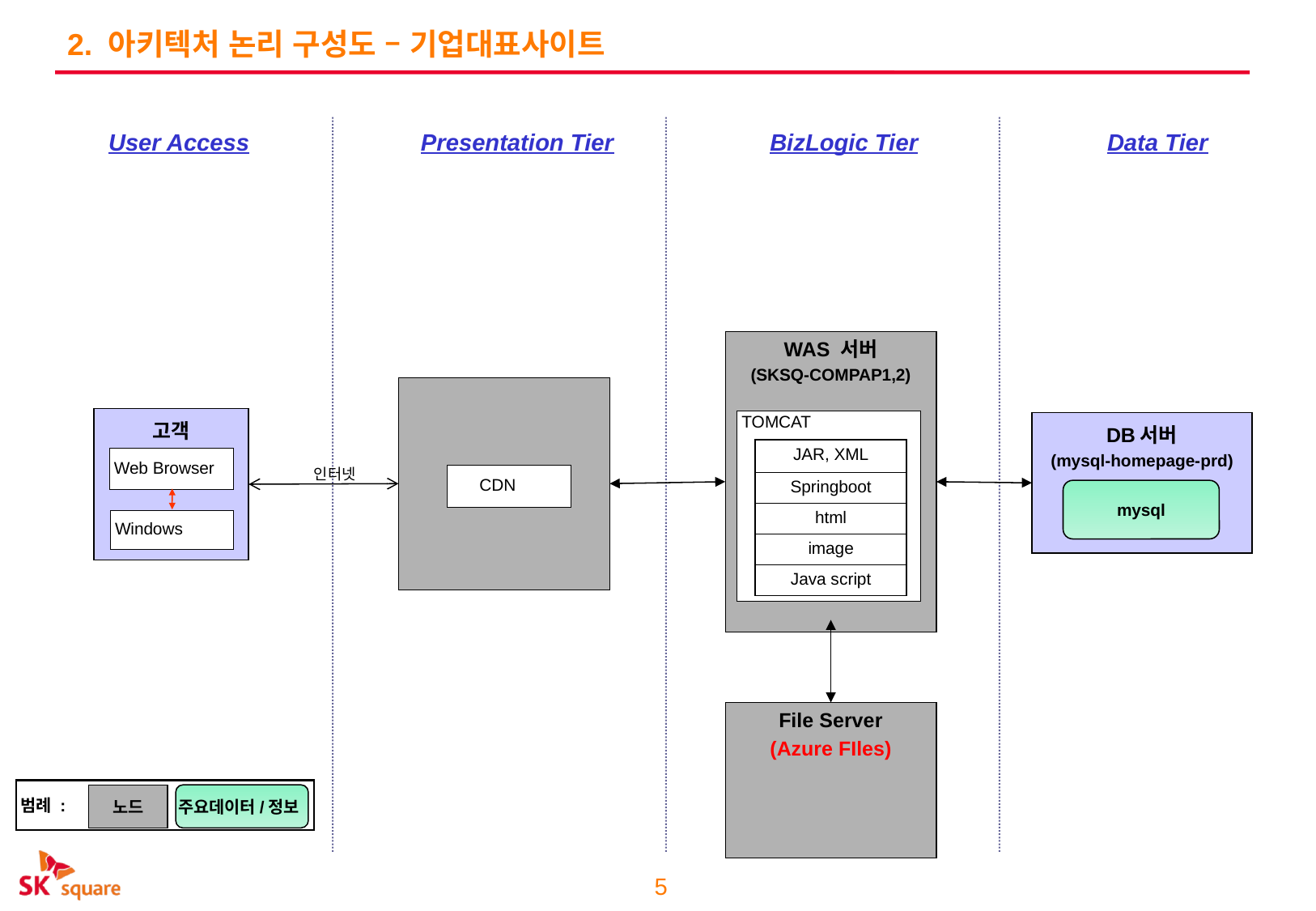

# 2. 아키텍처 논리 구성도 – 기업대표사이트

User Access
Presentation Tier
BizLogic Tier
Data Tier
WAS 서버
(SKSQ-COMPAP1,2)

고객
TOMCAT
DB서버
(mysql-homepage-prd)
mysql
| JAR, XML |
| --- |
| Springboot |
| html |
| image |
| Java script |
Web Browser
인터넷
      CDN

Windows
File Server
(Azure FIles)
범례 :
주요데이터/정보
노드